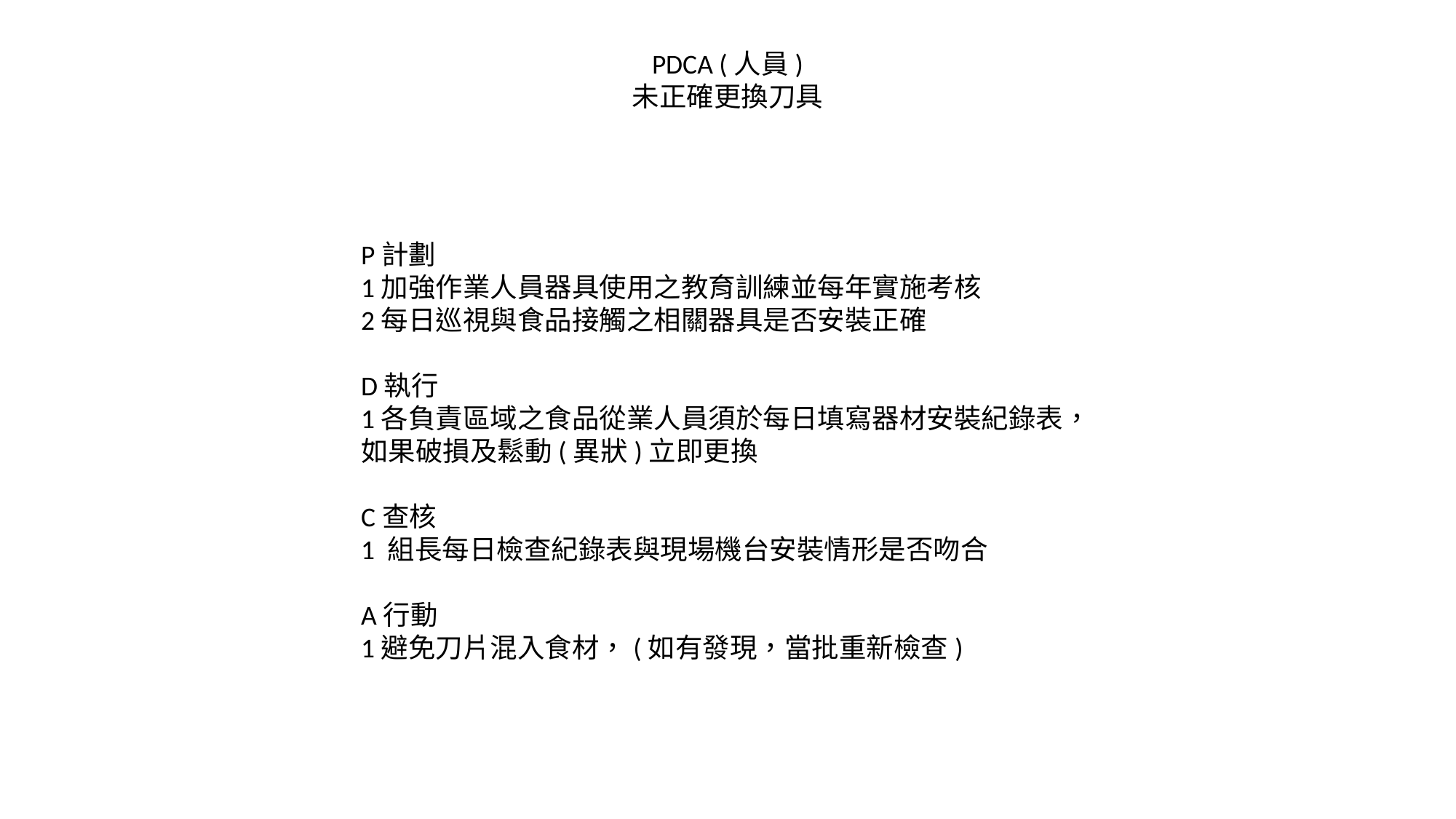

PDCA (人員)
未正確更換刀具
P計劃
1加強作業人員器具使用之教育訓練並每年實施考核
2每日巡視與食品接觸之相關器具是否安裝正確

D執行
1各負責區域之食品從業人員須於每日填寫器材安裝紀錄表，如果破損及鬆動(異狀)立即更換

C查核
1 組長每日檢查紀錄表與現場機台安裝情形是否吻合

A行動
1避免刀片混入食材，(如有發現，當批重新檢查)